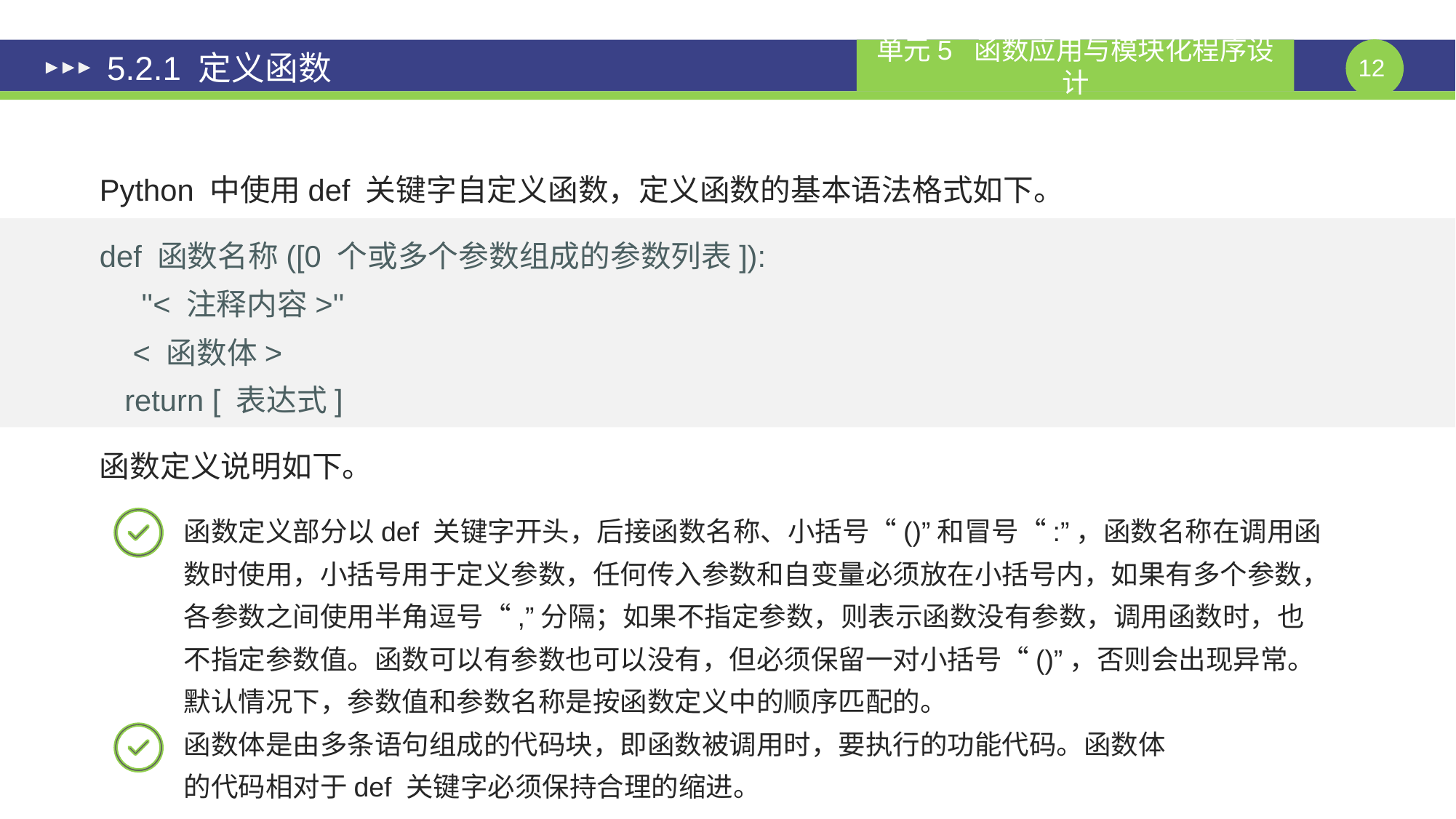

# 5.2.1 定义函数
Python 中使用def 关键字自定义函数，定义函数的基本语法格式如下。

def 函数名称([0 个或多个参数组成的参数列表]):
     ''< 注释内容>''
    < 函数体>
   return [ 表达式]

函数定义说明如下。

函数定义部分以def 关键字开头，后接函数名称、小括号“()”和冒号“:”，函数名称在调用函数时使用，小括号用于定义参数，任何传入参数和自变量必须放在小括号内，如果有多个参数，各参数之间使用半角逗号“,”分隔；如果不指定参数，则表示函数没有参数，调用函数时，也不指定参数值。函数可以有参数也可以没有，但必须保留一对小括号“()”，否则会出现异常。默认情况下，参数值和参数名称是按函数定义中的顺序匹配的。
函数体是由多条语句组成的代码块，即函数被调用时，要执行的功能代码。函数体
的代码相对于def 关键字必须保持合理的缩进。